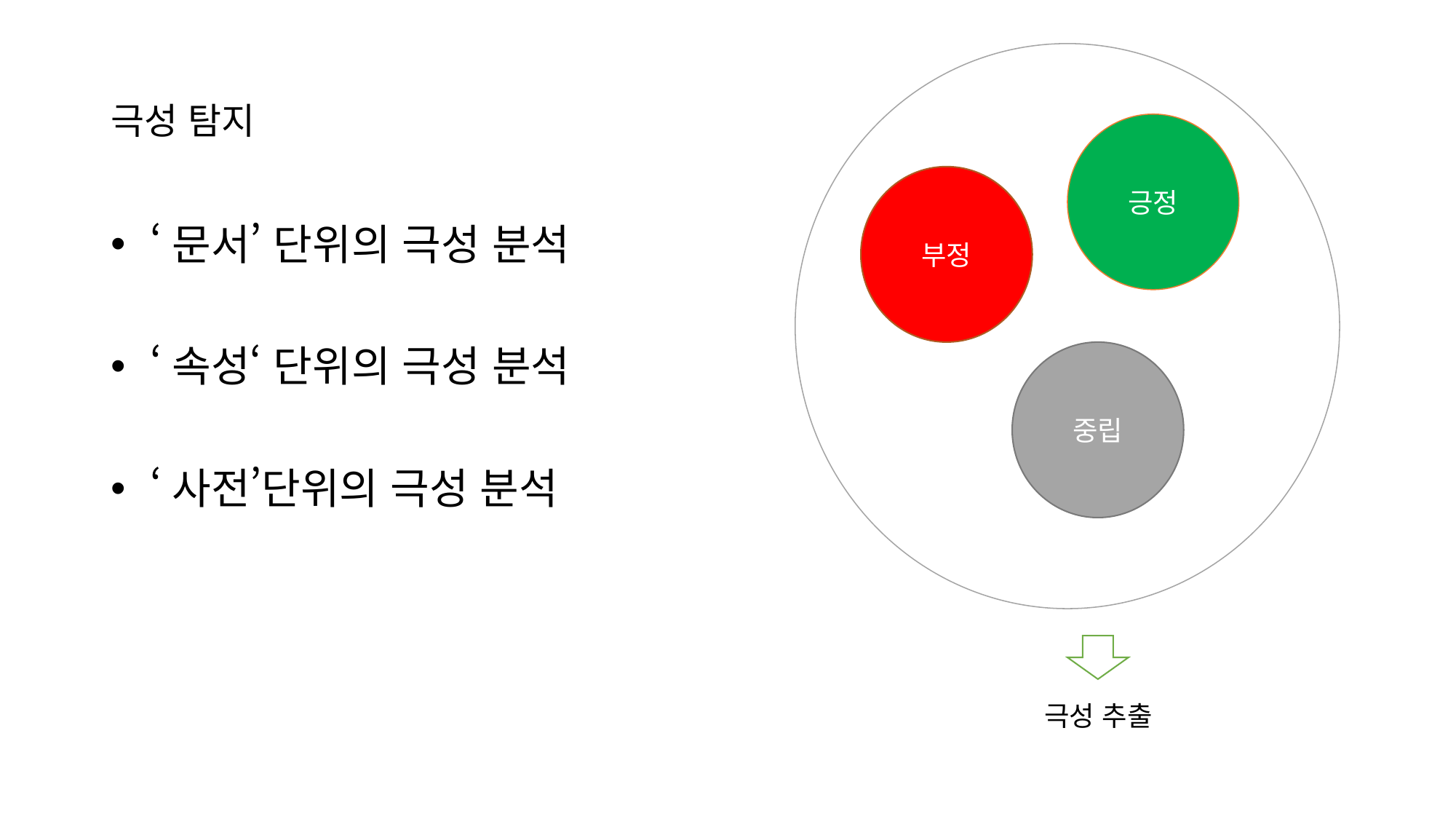

# 극성 탐지

긍정
부정
 ‘문서’ 단위의 극성 분석

 ‘속성‘ 단위의 극성 분석

 ‘사전’단위의 극성 분석
중립

극성 추출